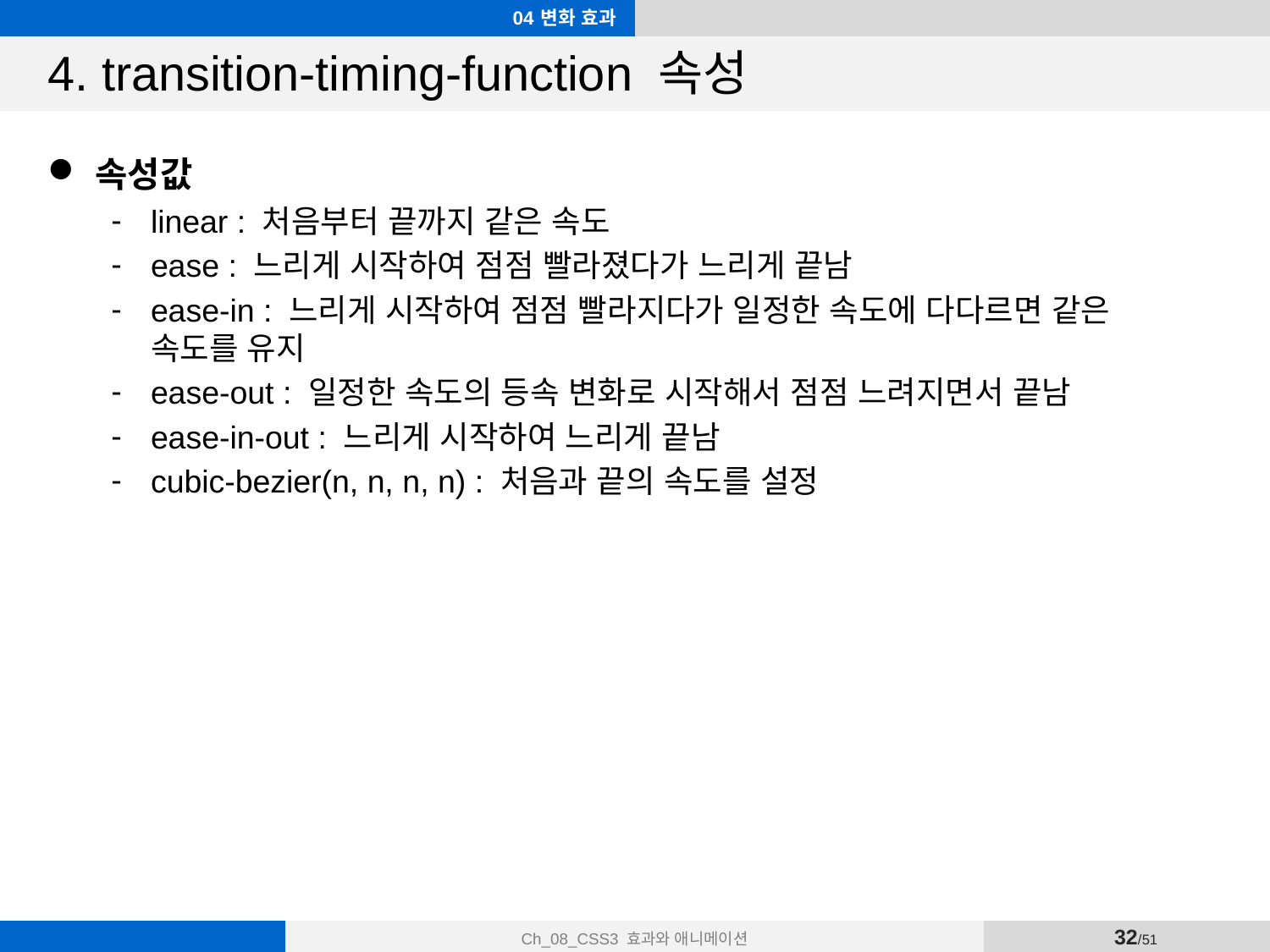

04 변화 효과
# 4. transition-timing-function 속성
속성값
linear : 처음부터 끝까지 같은 속도
ease : 느리게 시작하여 점점 빨라졌다가 느리게 끝남
ease-in : 느리게 시작하여 점점 빨라지다가 일정한 속도에 다다르면 같은 속도를 유지
ease-out : 일정한 속도의 등속 변화로 시작해서 점점 느려지면서 끝남
ease-in-out : 느리게 시작하여 느리게 끝남
cubic-bezier(n, n, n, n) : 처음과 끝의 속도를 설정